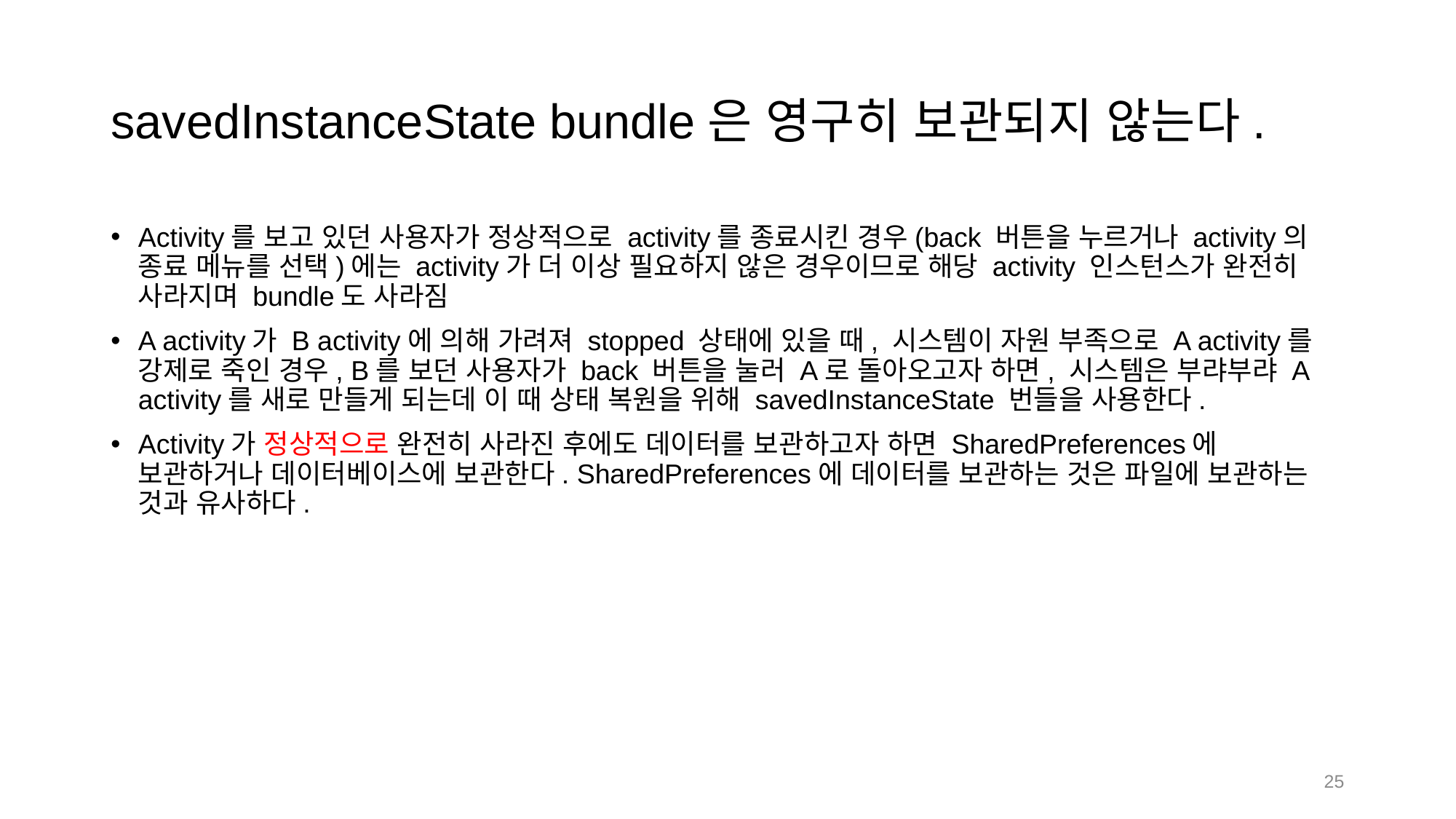

# savedInstanceState bundle은 영구히 보관되지 않는다.
Activity를 보고 있던 사용자가 정상적으로 activity를 종료시킨 경우(back 버튼을 누르거나 activity의 종료 메뉴를 선택)에는 activity가 더 이상 필요하지 않은 경우이므로 해당 activity 인스턴스가 완전히 사라지며 bundle도 사라짐
A activity가 B activity에 의해 가려져 stopped 상태에 있을 때, 시스템이 자원 부족으로 A activity를 강제로 죽인 경우, B를 보던 사용자가 back 버튼을 눌러 A로 돌아오고자 하면, 시스템은 부랴부랴 A activity를 새로 만들게 되는데 이 때 상태 복원을 위해 savedInstanceState 번들을 사용한다.
Activity가 정상적으로 완전히 사라진 후에도 데이터를 보관하고자 하면 SharedPreferences에 보관하거나 데이터베이스에 보관한다. SharedPreferences에 데이터를 보관하는 것은 파일에 보관하는 것과 유사하다.
25